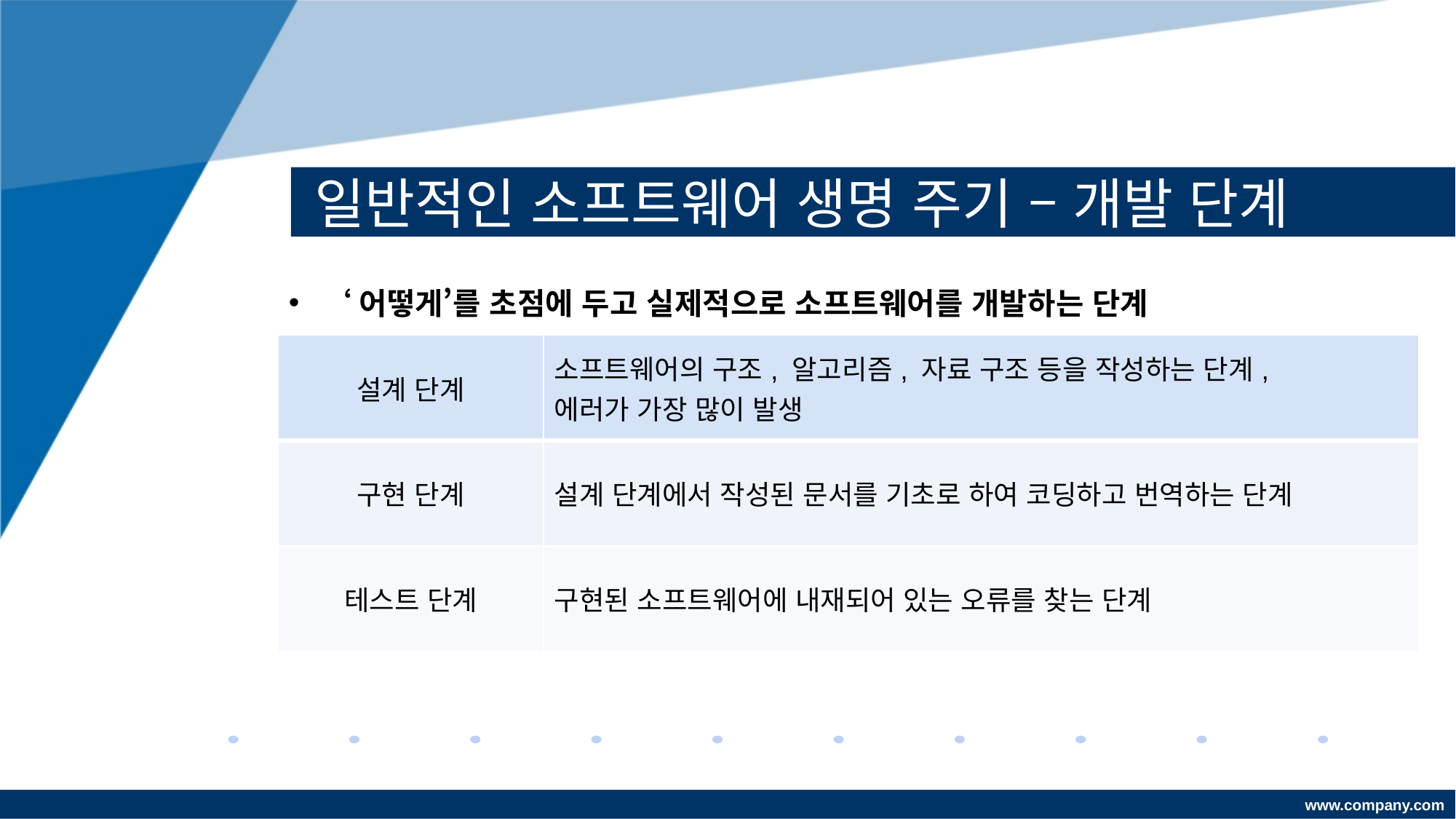

# 일반적인 소프트웨어 생명 주기 – 개발 단계
 ‘어떻게’를 초점에 두고 실제적으로 소프트웨어를 개발하는 단계
| 설계 단계 | 소프트웨어의 구조, 알고리즘, 자료 구조 등을 작성하는 단계, 에러가 가장 많이 발생 |
| --- | --- |
| 구현 단계 | 설계 단계에서 작성된 문서를 기초로 하여 코딩하고 번역하는 단계 |
| 테스트 단계 | 구현된 소프트웨어에 내재되어 있는 오류를 찾는 단계 |